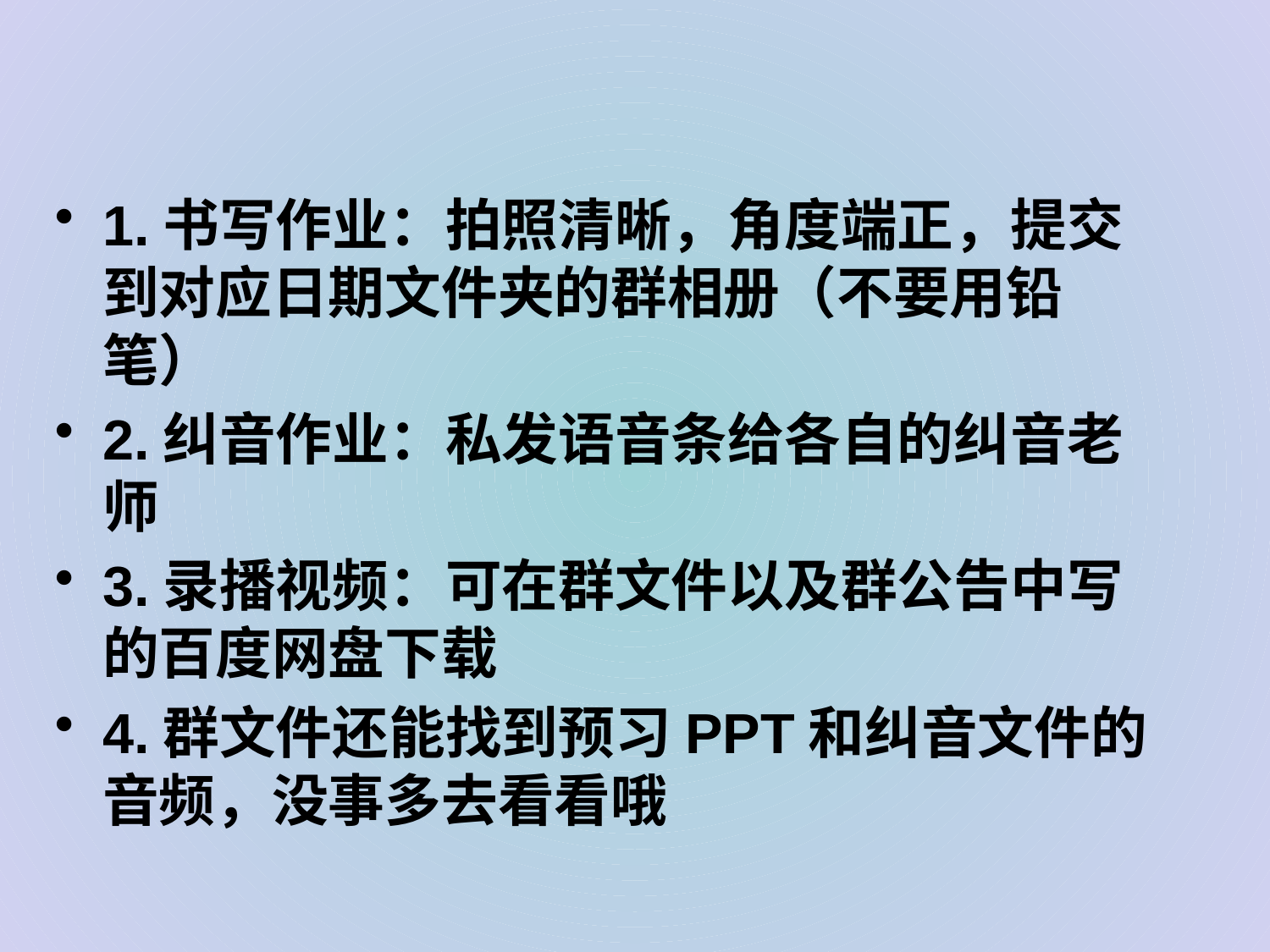

1.书写作业：拍照清晰，角度端正，提交到对应日期文件夹的群相册（不要用铅笔）
2.纠音作业：私发语音条给各自的纠音老师
3.录播视频：可在群文件以及群公告中写的百度网盘下载
4.群文件还能找到预习PPT和纠音文件的音频，没事多去看看哦